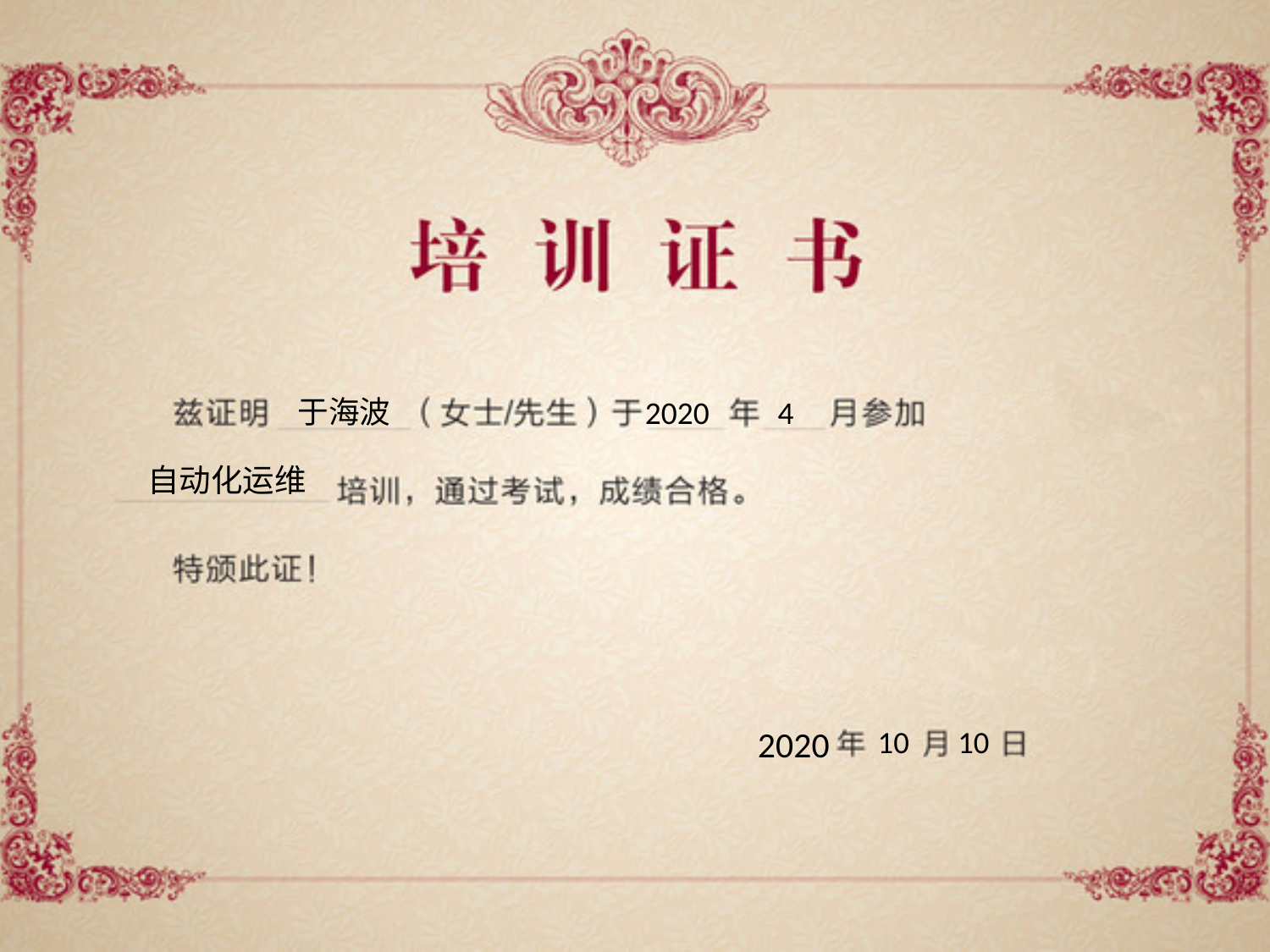

于海波
2020
4
自动化运维
2020
10
10